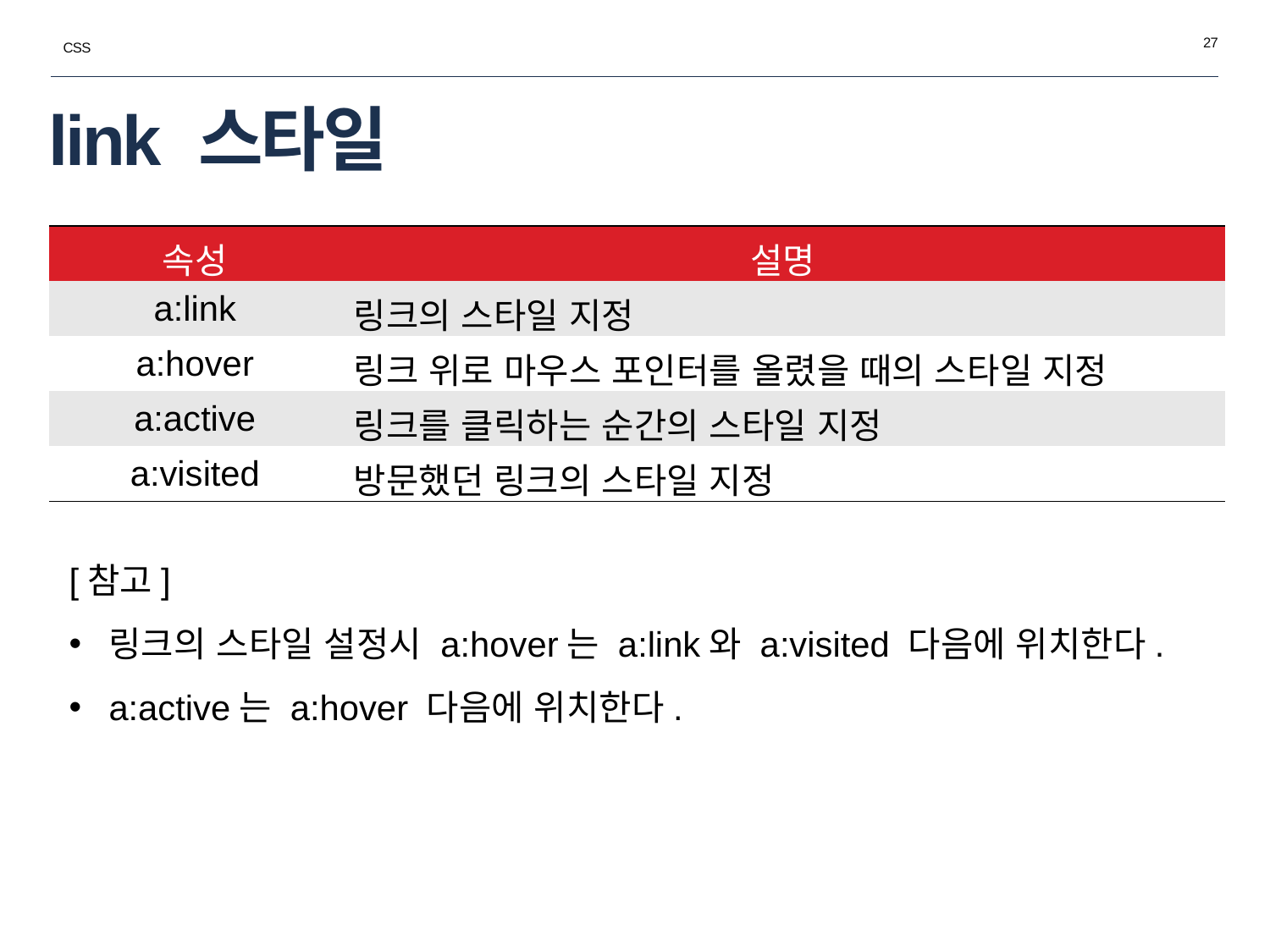

27
CSS
# link 스타일
| 속성 | 설명 |
| --- | --- |
| a:link | 링크의 스타일 지정 |
| a:hover | 링크 위로 마우스 포인터를 올렸을 때의 스타일 지정 |
| a:active | 링크를 클릭하는 순간의 스타일 지정 |
| a:visited | 방문했던 링크의 스타일 지정 |
[참고]
링크의 스타일 설정시 a:hover는 a:link와 a:visited 다음에 위치한다.
a:active는 a:hover 다음에 위치한다.